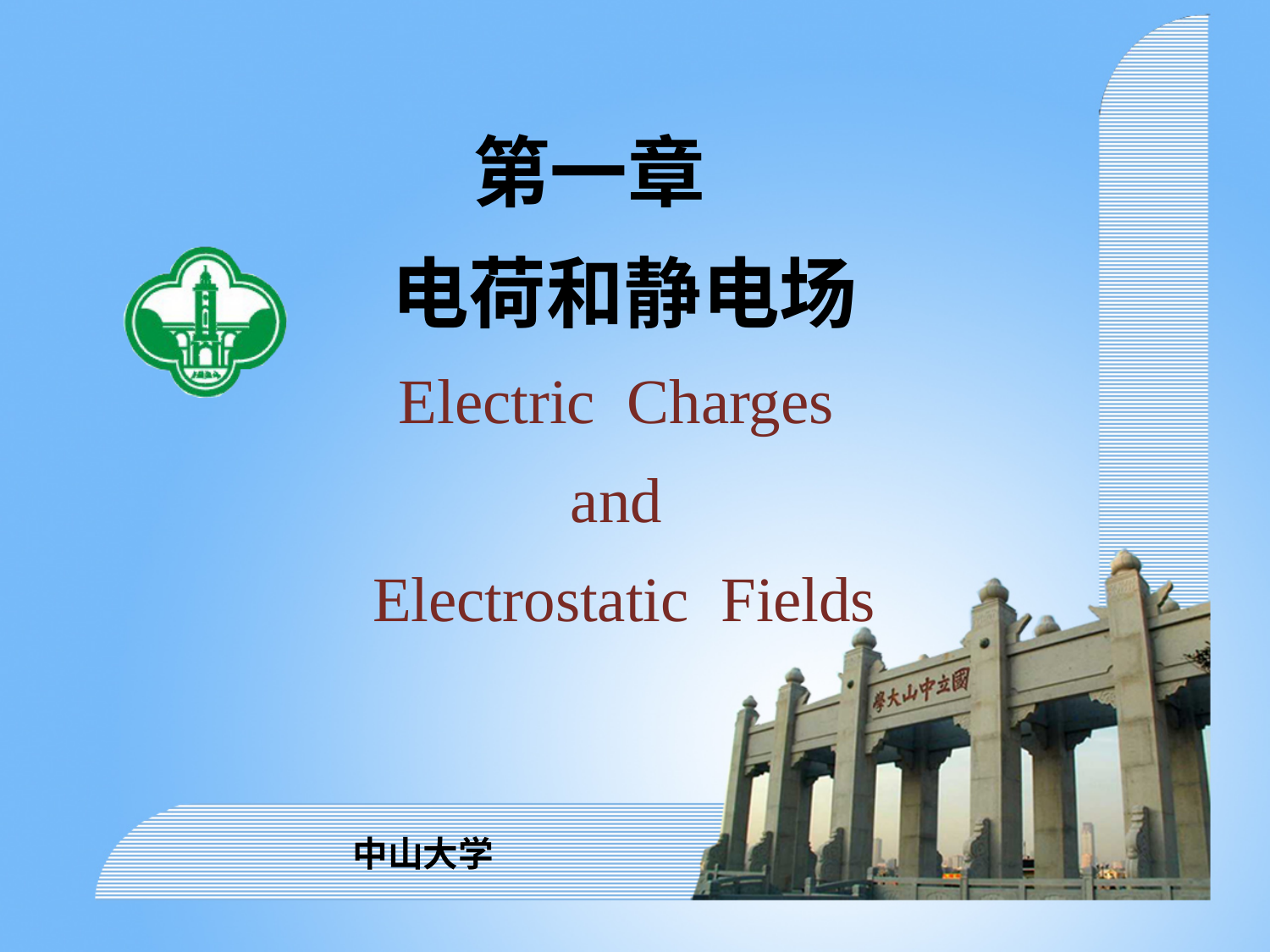

# 第一章 电荷和静电场 Electric  Charges and Electrostatic  Fields
中山大学